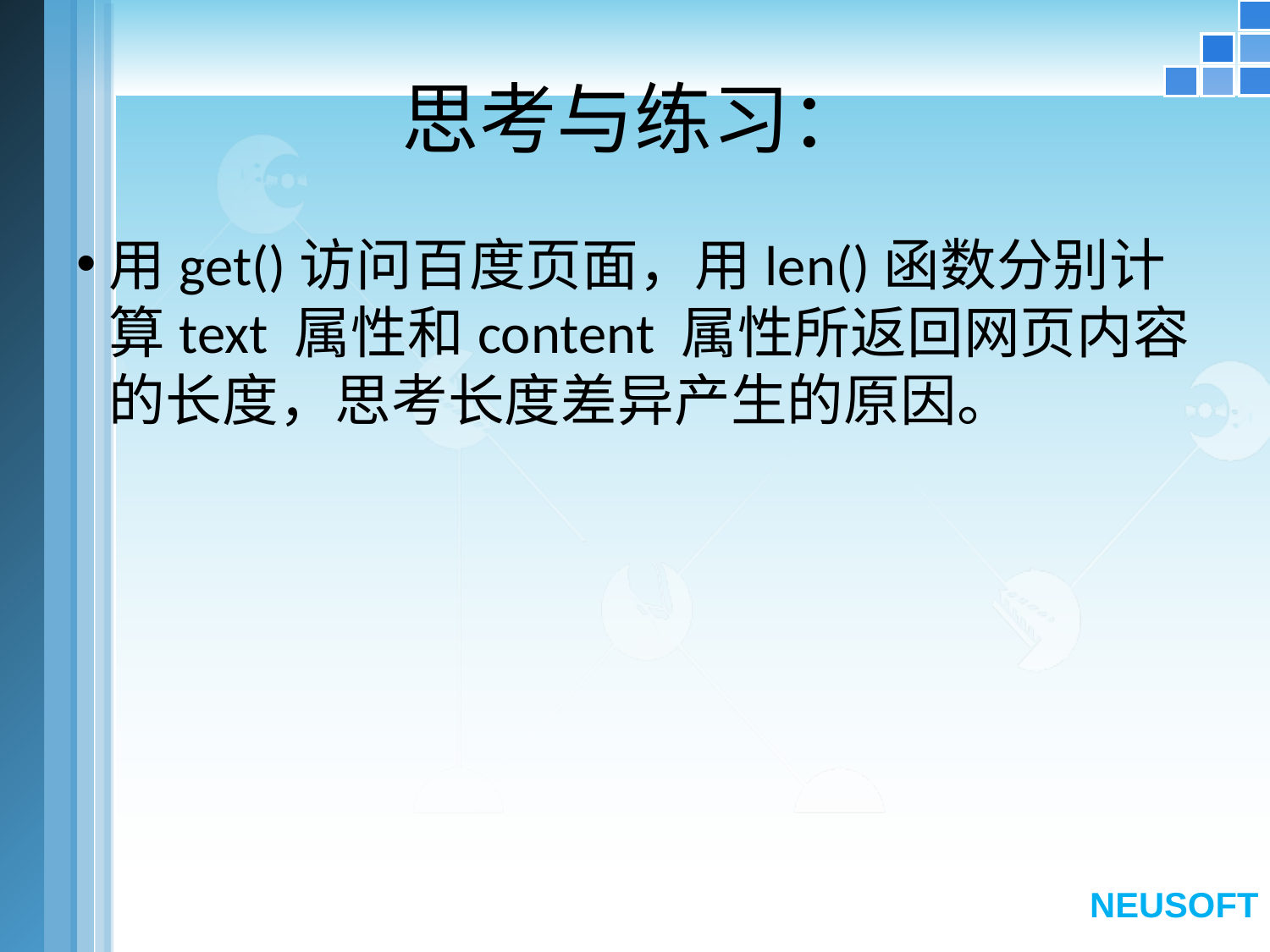

# 思考与练习：
用get()访问百度页面，用len()函数分别计算text 属性和content 属性所返回网页内容的长度，思考长度差异产生的原因。